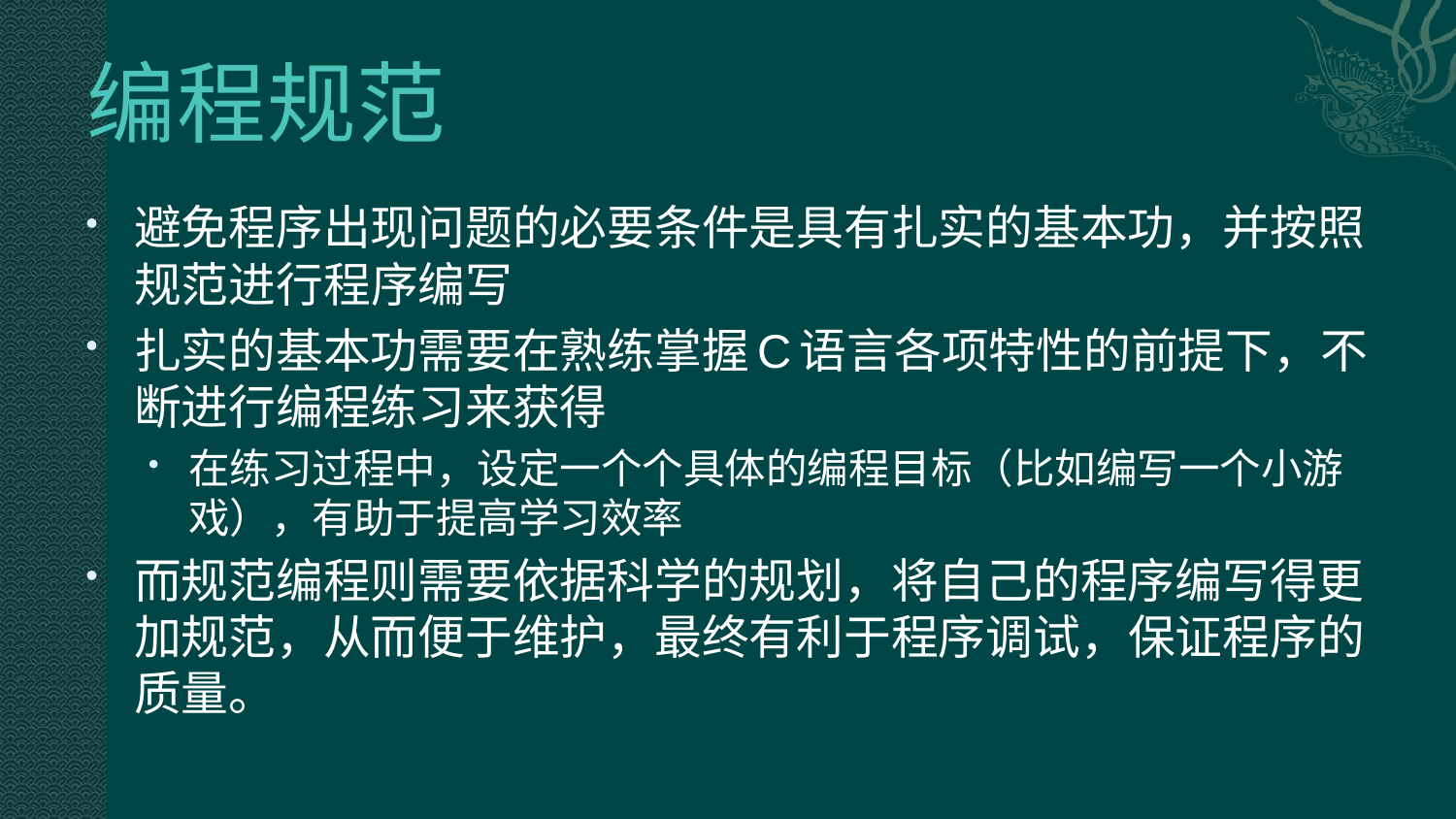

# 编程规范
避免程序出现问题的必要条件是具有扎实的基本功，并按照规范进行程序编写
扎实的基本功需要在熟练掌握C语言各项特性的前提下，不断进行编程练习来获得
在练习过程中，设定一个个具体的编程目标（比如编写一个小游戏），有助于提高学习效率
而规范编程则需要依据科学的规划，将自己的程序编写得更加规范，从而便于维护，最终有利于程序调试，保证程序的质量。